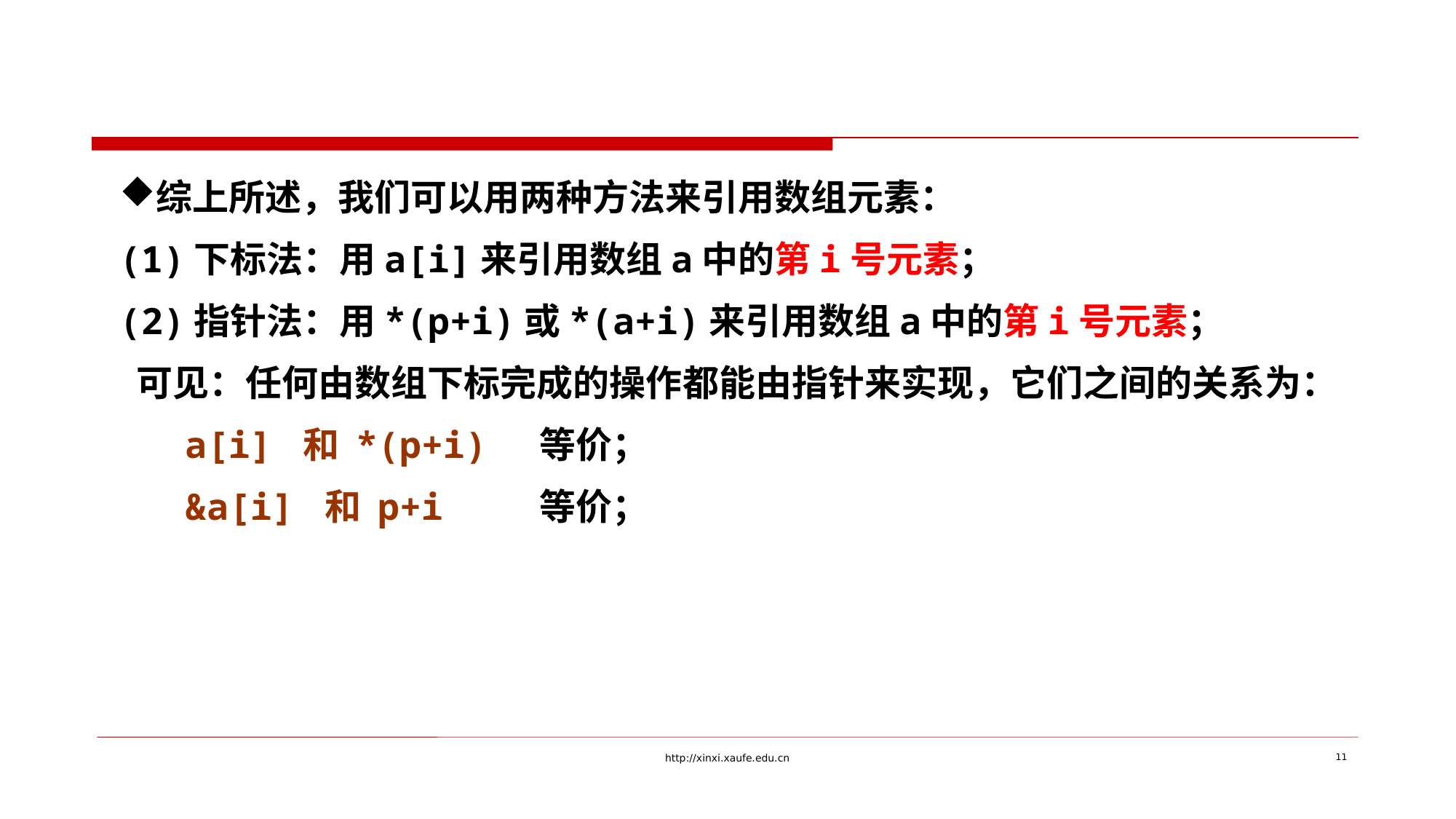

综上所述，我们可以用两种方法来引用数组元素：
(1)下标法：用a[i]来引用数组a中的第i号元素；
(2)指针法：用*(p+i)或*(a+i)来引用数组a中的第i号元素；
 可见：任何由数组下标完成的操作都能由指针来实现，它们之间的关系为：
   a[i] 和 *(p+i)  等价；
   &a[i] 和 p+i    等价；

http://xinxi.xaufe.edu.cn
11